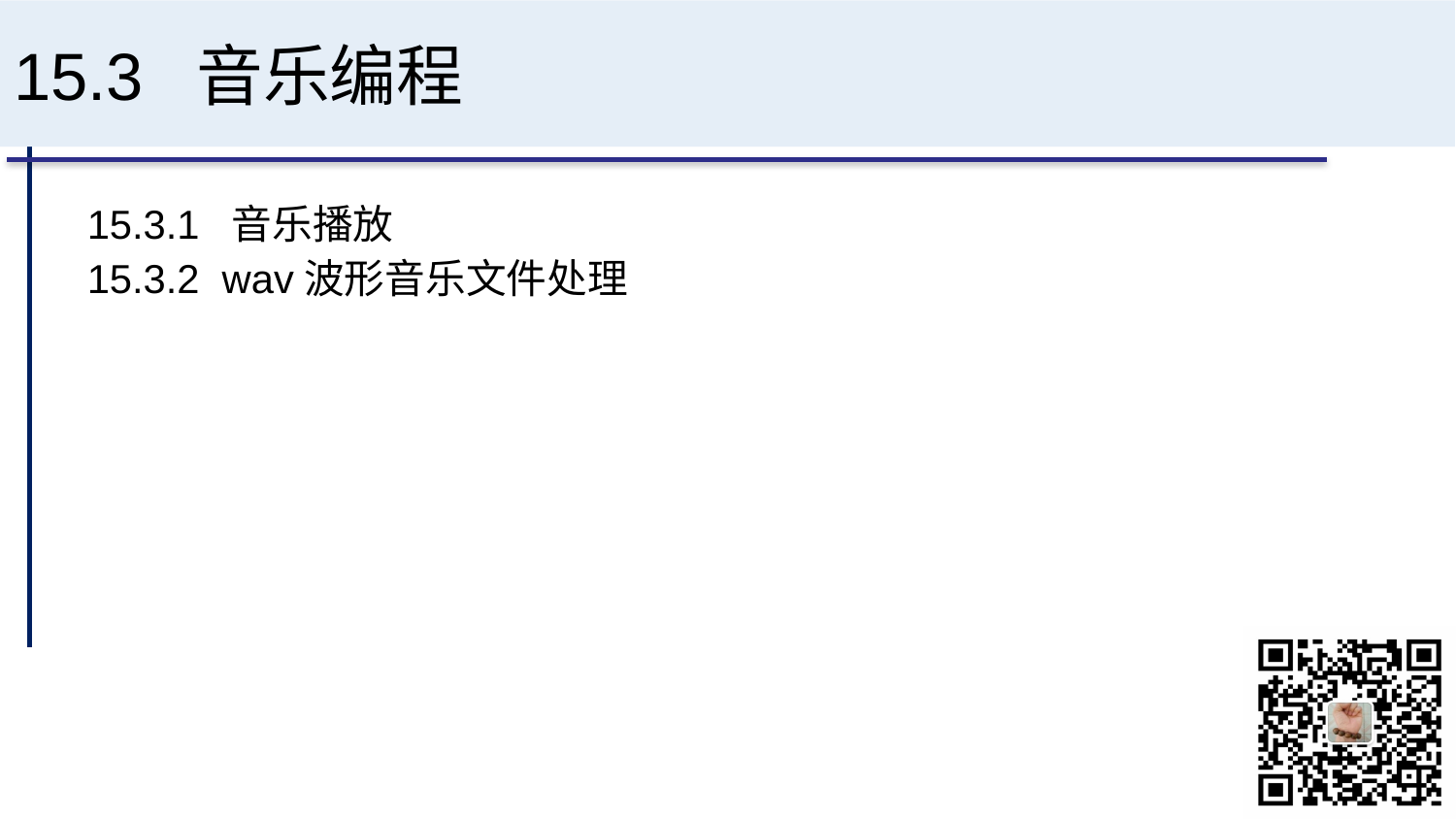

# 15.3  音乐编程
15.3.1  音乐播放
15.3.2  wav波形音乐文件处理